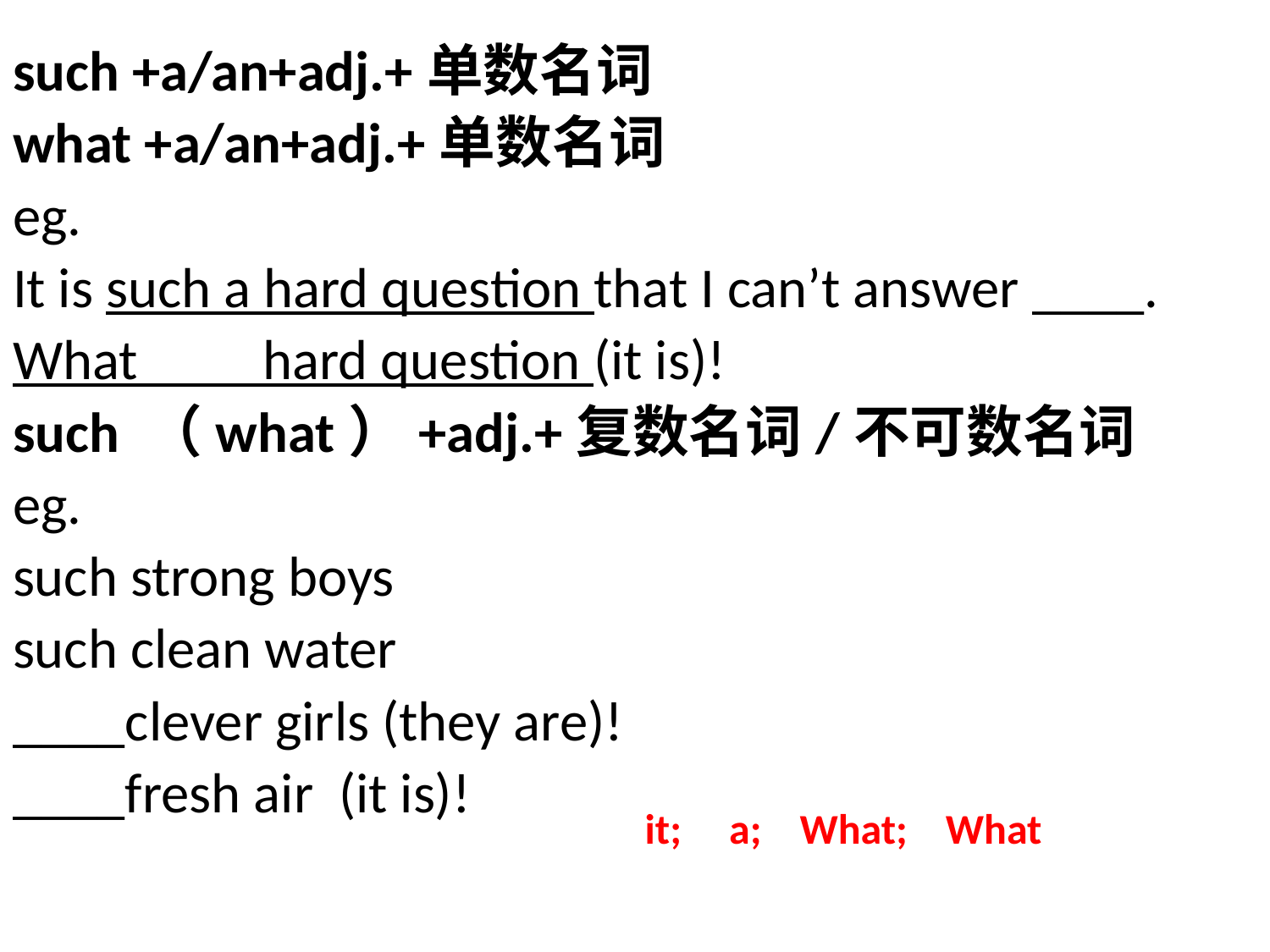

such +a/an+adj.+单数名词
what +a/an+adj.+单数名词
eg.
It is such a hard question that I can’t answer ____.
What ____hard question (it is)!
such （what）+adj.+复数名词/不可数名词
eg.
such strong boys
such clean water
____clever girls (they are)!
____fresh air  (it is)!

it;     a;    What;    What